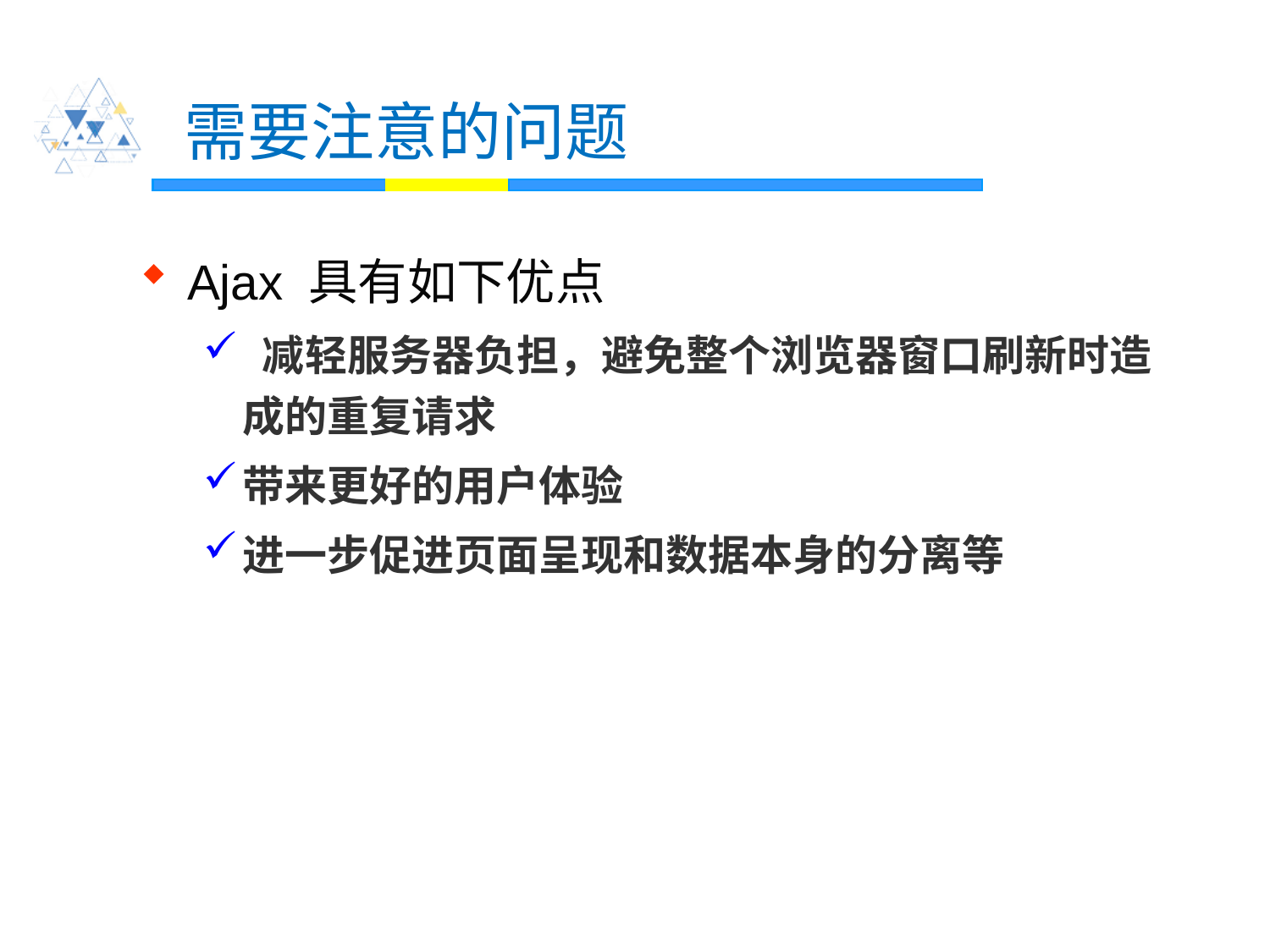

# 需要注意的问题
Ajax 具有如下优点
 减轻服务器负担，避免整个浏览器窗口刷新时造成的重复请求
带来更好的用户体验
进一步促进页面呈现和数据本身的分离等